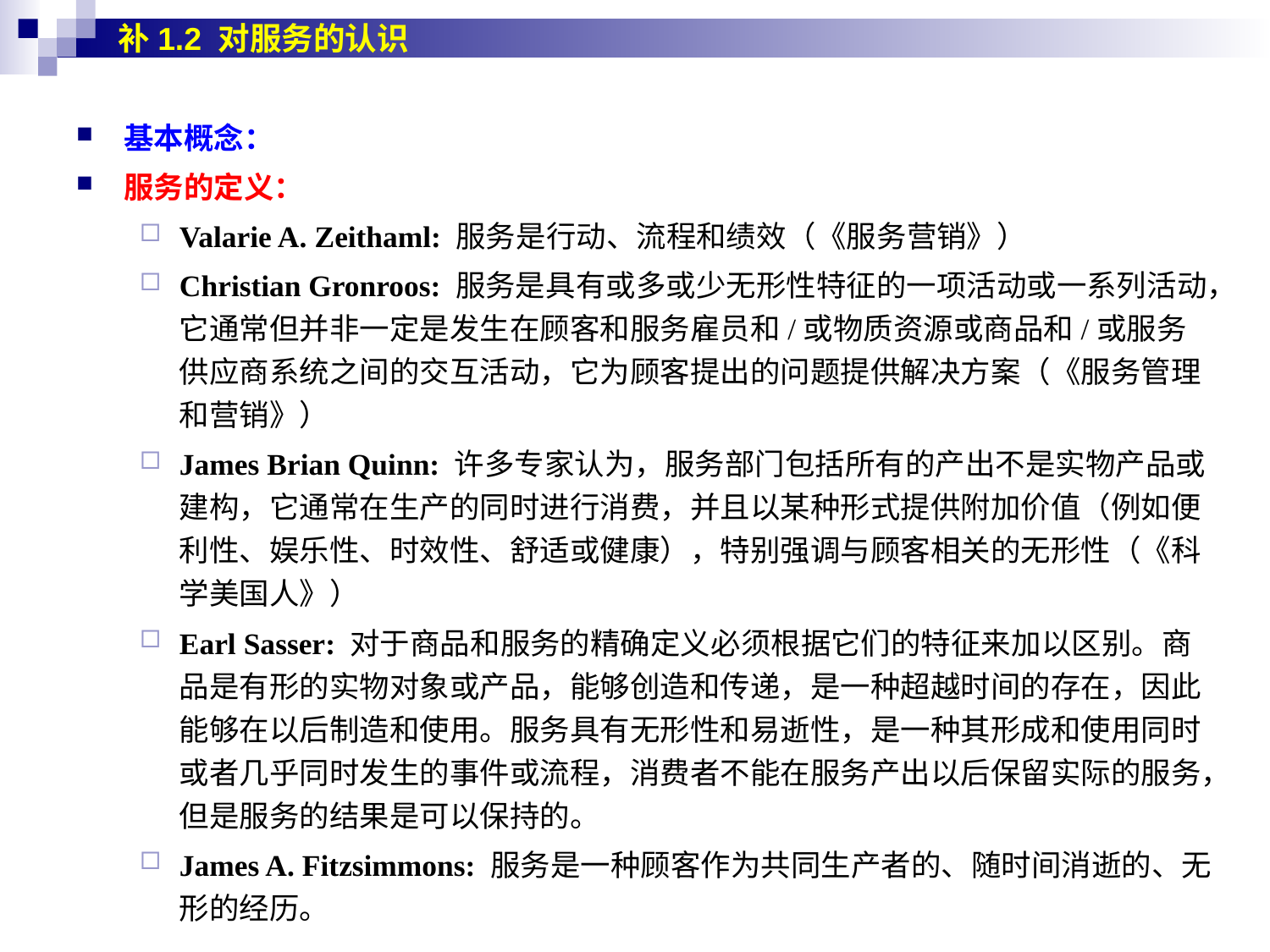

补1.2 对服务的认识
基本概念：
服务的定义：
Valarie A. Zeithaml: 服务是行动、流程和绩效（《服务营销》）
Christian Gronroos: 服务是具有或多或少无形性特征的一项活动或一系列活动，它通常但并非一定是发生在顾客和服务雇员和/或物质资源或商品和/或服务供应商系统之间的交互活动，它为顾客提出的问题提供解决方案（《服务管理和营销》）
James Brian Quinn: 许多专家认为，服务部门包括所有的产出不是实物产品或建构，它通常在生产的同时进行消费，并且以某种形式提供附加价值（例如便利性、娱乐性、时效性、舒适或健康），特别强调与顾客相关的无形性（《科学美国人》）
Earl Sasser: 对于商品和服务的精确定义必须根据它们的特征来加以区别。商品是有形的实物对象或产品，能够创造和传递，是一种超越时间的存在，因此能够在以后制造和使用。服务具有无形性和易逝性，是一种其形成和使用同时或者几乎同时发生的事件或流程，消费者不能在服务产出以后保留实际的服务，但是服务的结果是可以保持的。
James A. Fitzsimmons: 服务是一种顾客作为共同生产者的、随时间消逝的、无形的经历。